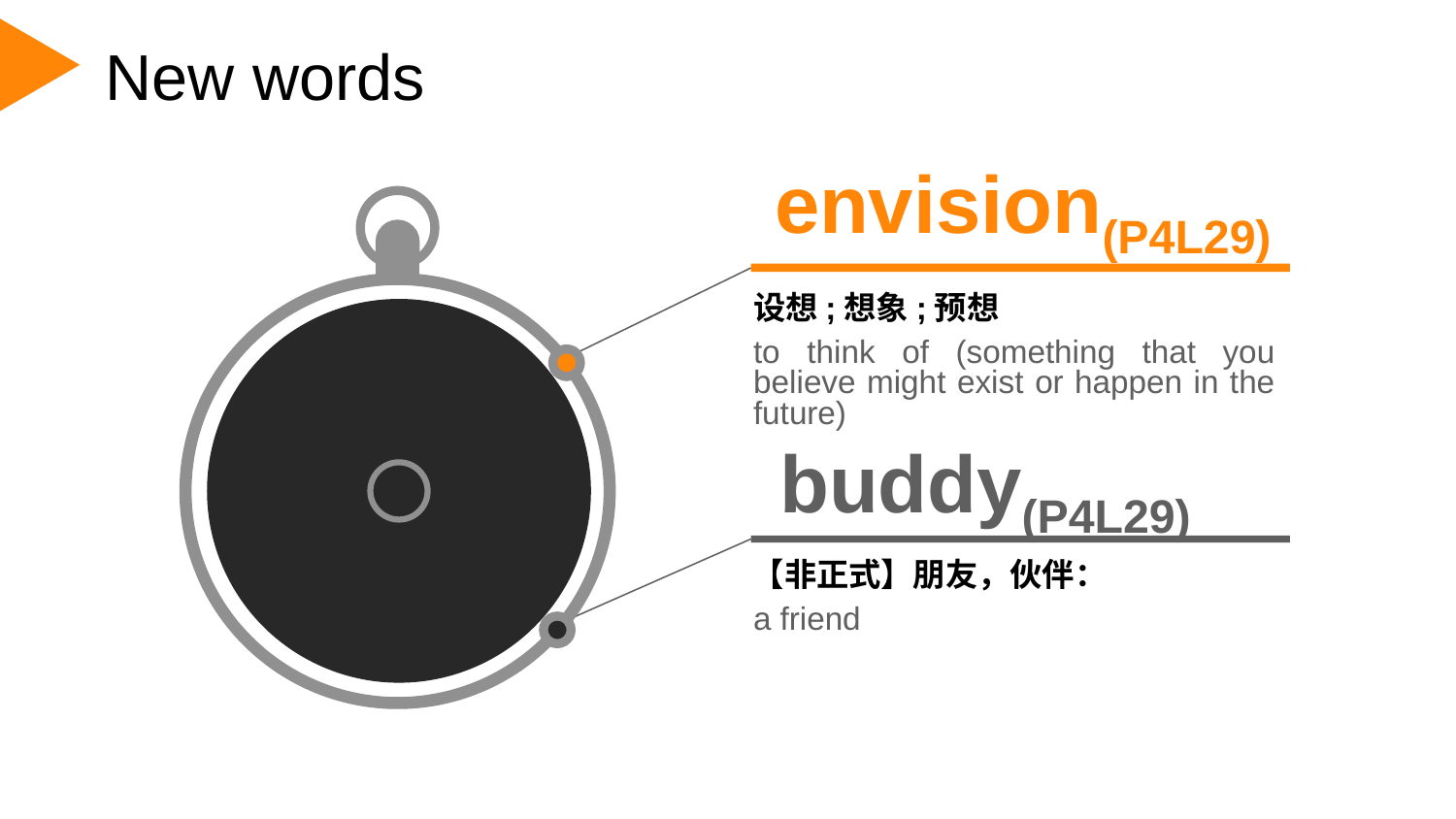

New words
envision(P4L29)

设想;想象;预想
to think of (something that you believe might exist or happen in the future)

buddy(P4L29)

【非正式】朋友，伙伴：
a friend